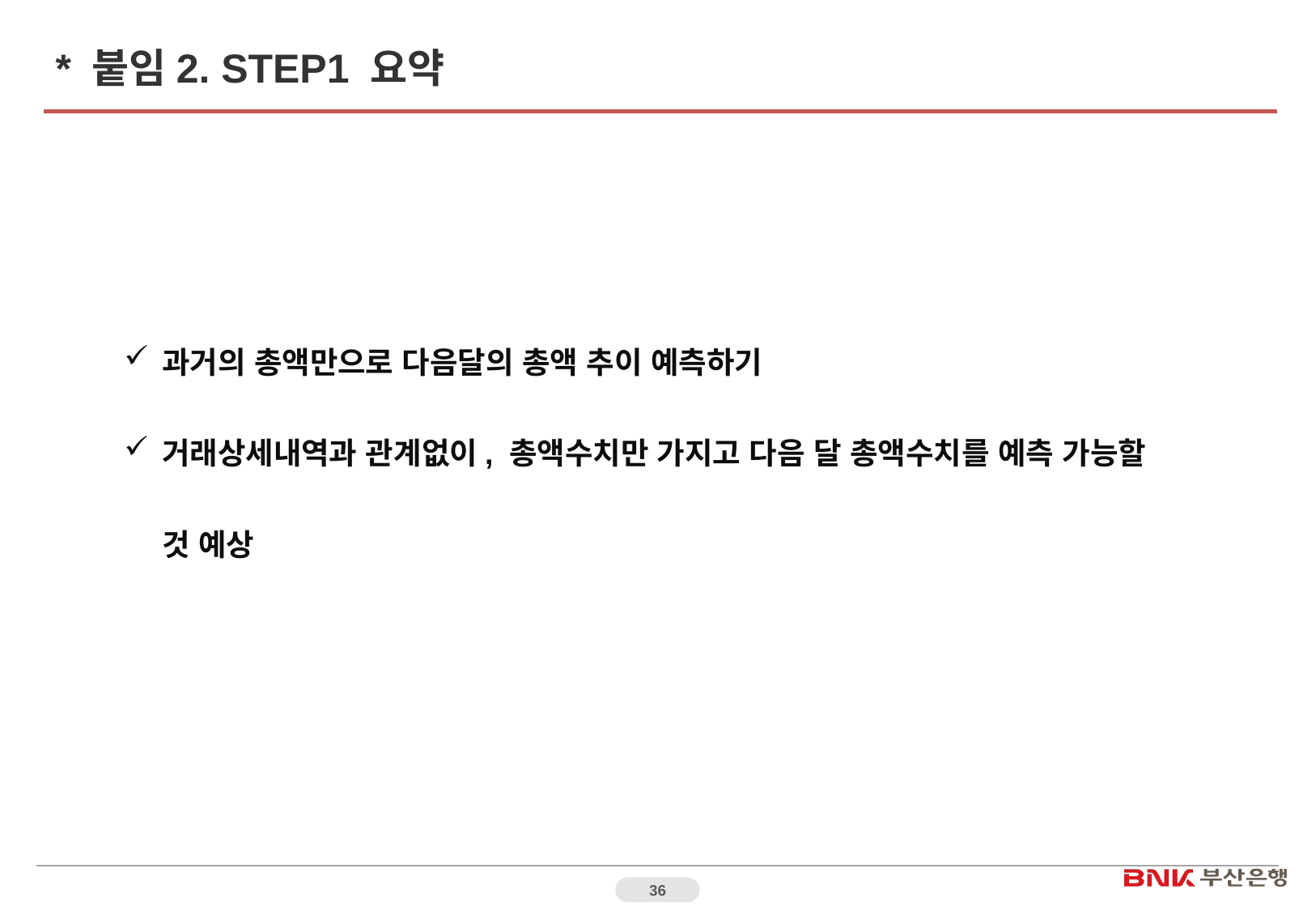

* 붙임2. STEP1 요약

과거의 총액만으로 다음달의 총액 추이 예측하기
거래상세내역과 관계없이, 총액수치만 가지고 다음 달 총액수치를 예측 가능할 것 예상